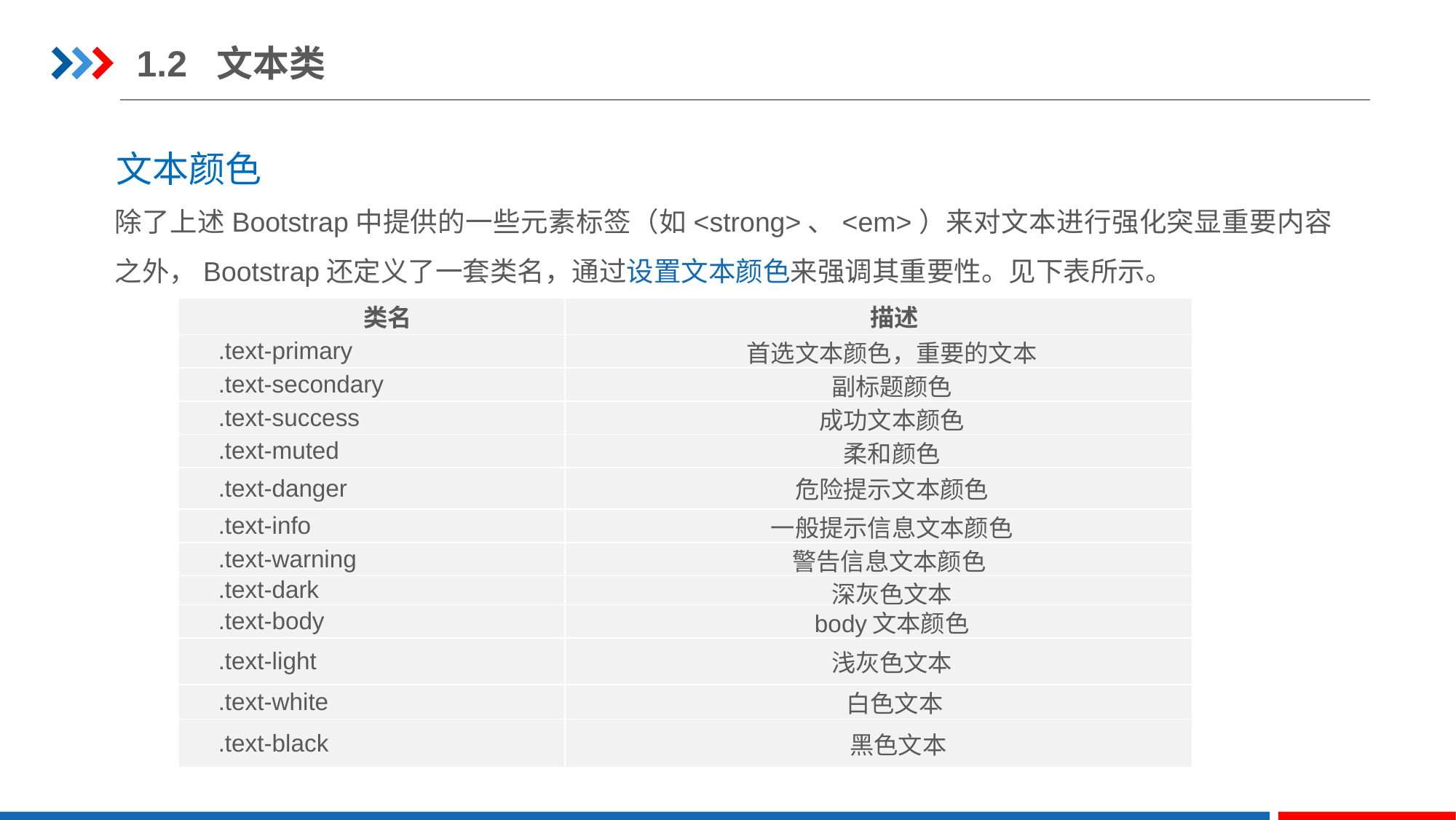

1.2  文本类
文本颜色
除了上述Bootstrap中提供的一些元素标签（如<strong>、<em>）来对文本进行强化突显重要内容之外，Bootstrap还定义了一套类名，通过设置文本颜色来强调其重要性。见下表所示。
| 类名 | 描述 |
| --- | --- |
| .text-primary | 首选文本颜色，重要的文本 |
| .text-secondary | 副标题颜色 |
| .text-success | 成功文本颜色 |
| .text-muted | 柔和颜色 |
| .text-danger | 危险提示文本颜色 |
| .text-info | 一般提示信息文本颜色 |
| .text-warning | 警告信息文本颜色 |
| .text-dark | 深灰色文本 |
| .text-body | body文本颜色 |
| .text-light | 浅灰色文本 |
| .text-white | 白色文本 |
| .text-black | 黑色文本 |